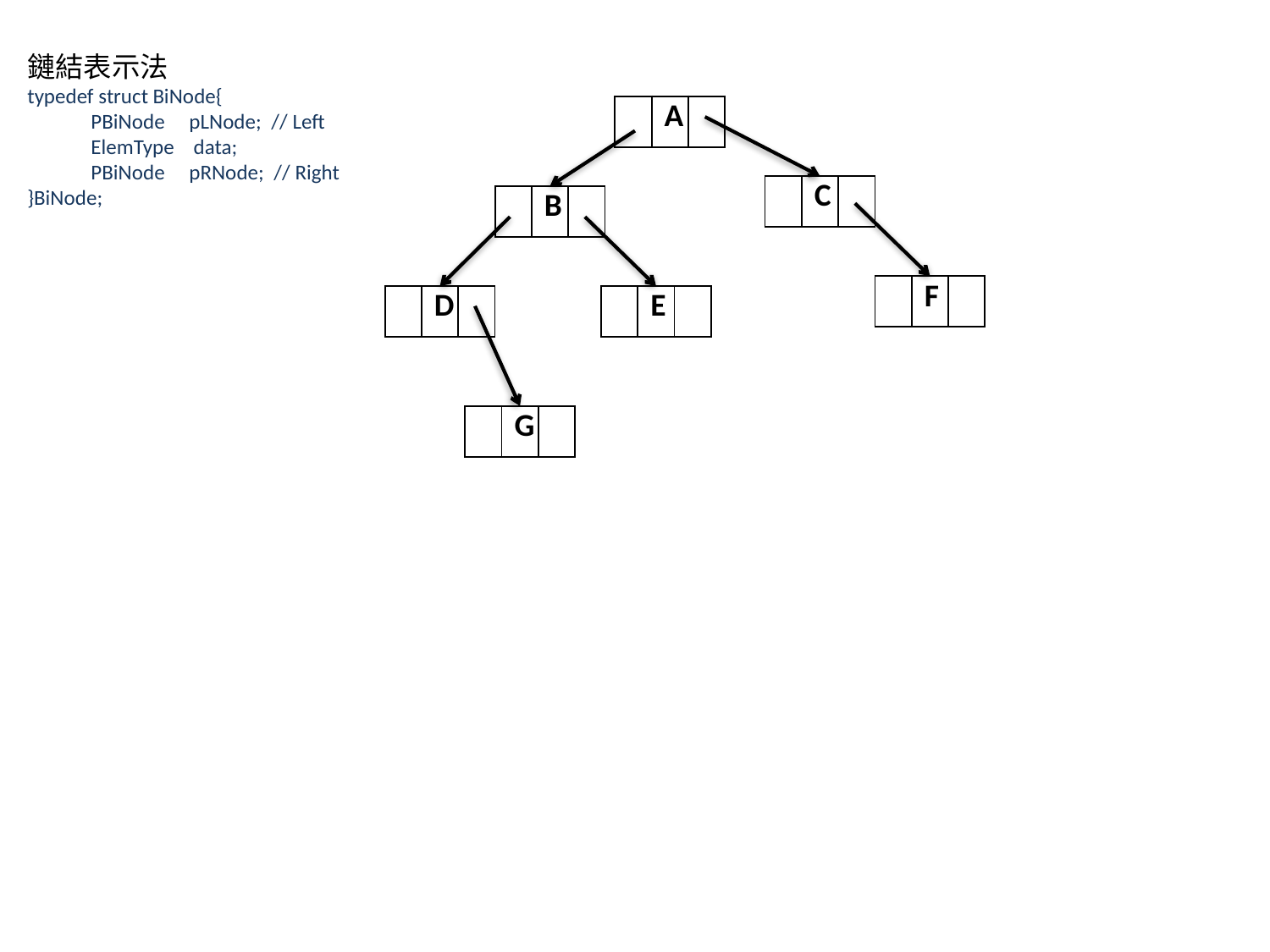

鏈結表示法
typedef struct BiNode{
PBiNode     pLNode;  // Left
ElemType    data;
PBiNode     pRNode;  // Right
}BiNode;
|  | A |  |
| --- | --- | --- |
|  | C |  |
| --- | --- | --- |
|  | B |  |
| --- | --- | --- |
|  | F |  |
| --- | --- | --- |
|  | D |  |
| --- | --- | --- |
|  | E |  |
| --- | --- | --- |
|  | G |  |
| --- | --- | --- |